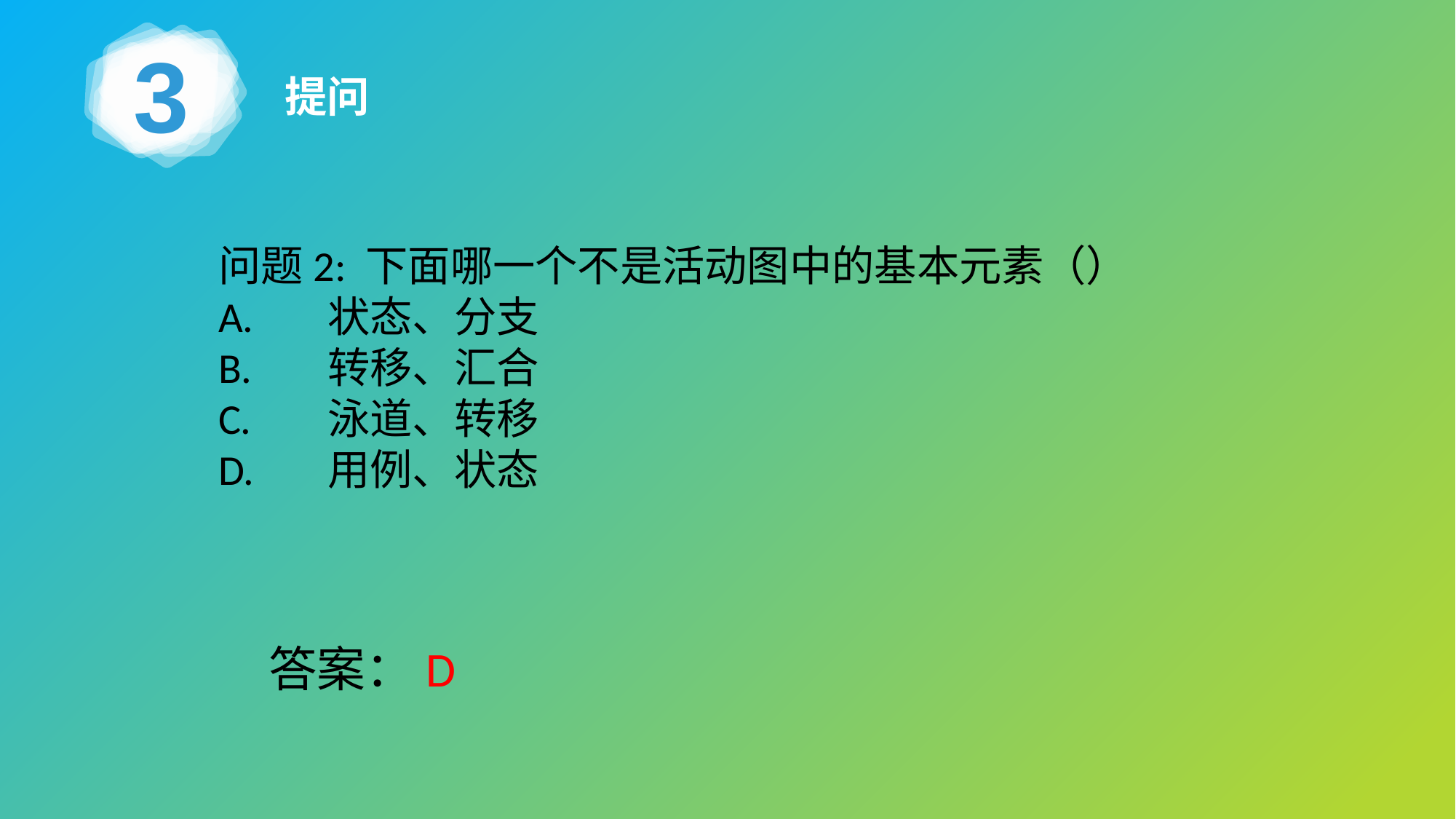

3

提问
问题2: 下面哪一个不是活动图中的基本元素（）
A.	状态、分支
B.	转移、汇合
C.	泳道、转移
D.	用例、状态

答案：D